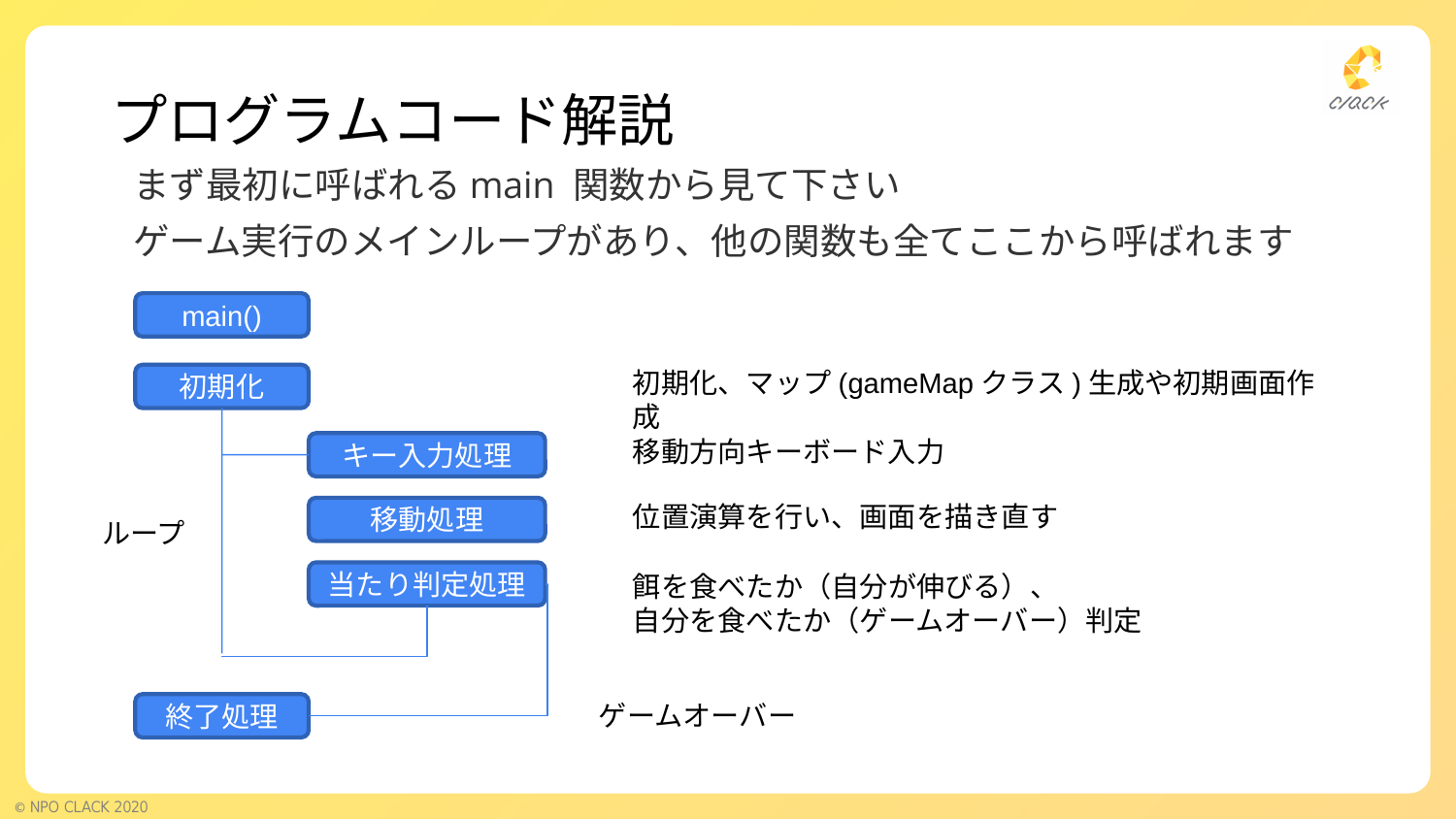

# プログラムコード解説
まず最初に呼ばれるmain 関数から見て下さい
ゲーム実行のメインループがあり、他の関数も全てここから呼ばれます

main()
初期化、マップ(gameMapクラス)生成や初期画面作成
初期化
移動方向キーボード入力
キー入力処理
位置演算を行い、画面を描き直す
移動処理
ループ
餌を食べたか（自分が伸びる）、
自分を食べたか（ゲームオーバー）判定
当たり判定処理
ゲームオーバー
終了処理